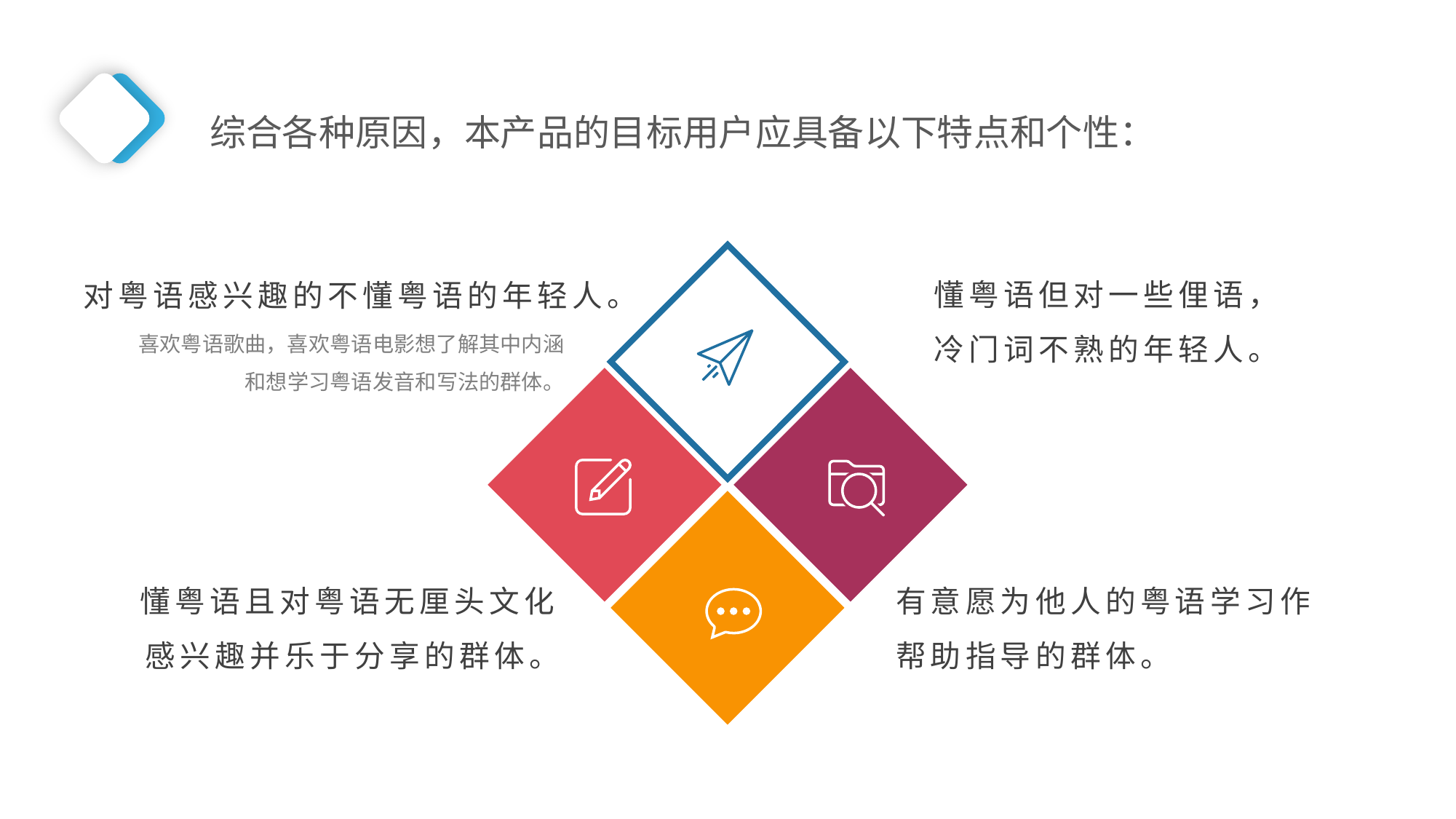

综合各种原因，本产品的目标用户应具备以下特点和个性：

懂粤语但对一些俚语，冷门词不熟的年轻人。

对粤语感兴趣的不懂粤语的年轻人。
喜欢粤语歌曲，喜欢粤语电影想了解其中内涵和想学习粤语发音和写法的群体。

懂粤语且对粤语无厘头文化感兴趣并乐于分享的群体。

有意愿为他人的粤语学习作帮助指导的群体。